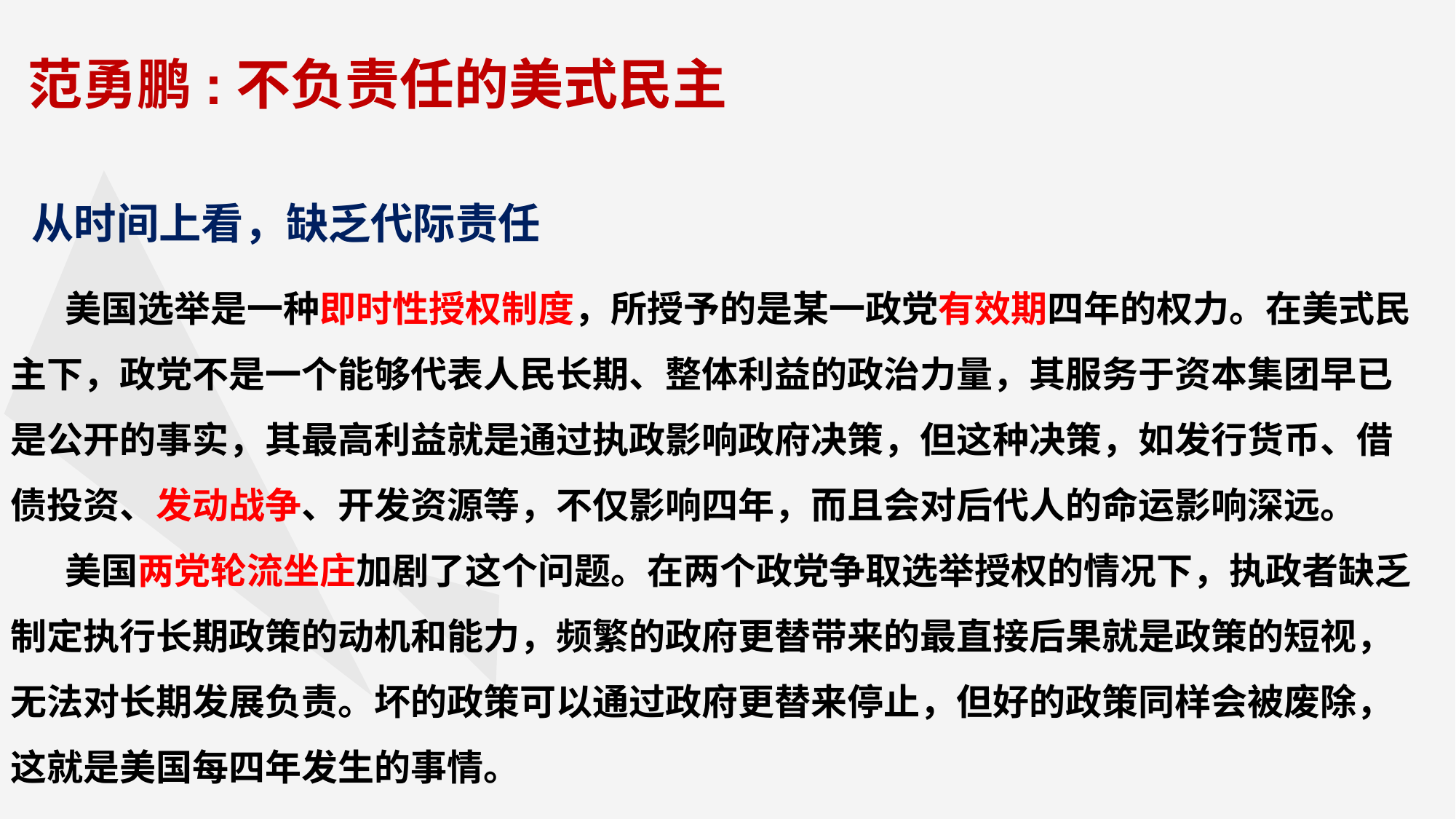

范勇鹏:不负责任的美式民主
从时间上看，缺乏代际责任

美国选举是一种即时性授权制度，所授予的是某一政党有效期四年的权力。在美式民主下，政党不是一个能够代表人民长期、整体利益的政治力量，其服务于资本集团早已是公开的事实，其最高利益就是通过执政影响政府决策，但这种决策，如发行货币、借债投资、发动战争、开发资源等，不仅影响四年，而且会对后代人的命运影响深远。
美国两党轮流坐庄加剧了这个问题。在两个政党争取选举授权的情况下，执政者缺乏制定执行长期政策的动机和能力，频繁的政府更替带来的最直接后果就是政策的短视，无法对长期发展负责。坏的政策可以通过政府更替来停止，但好的政策同样会被废除，这就是美国每四年发生的事情。